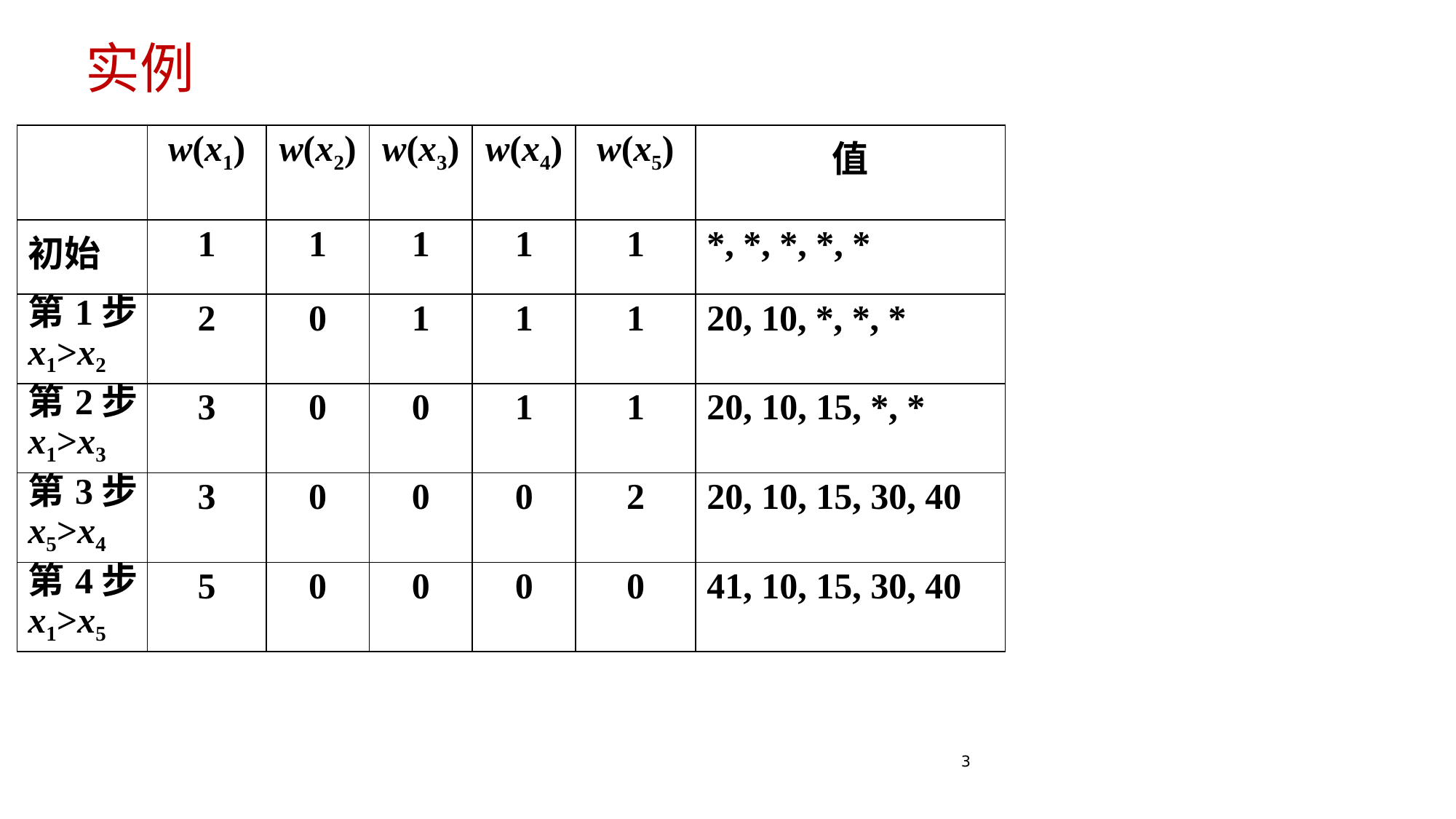

实例
|  | w(x1) | w(x2) | w(x3) | w(x4) | w(x5) | 值 |
| --- | --- | --- | --- | --- | --- | --- |
| 初始 | 1 | 1 | 1 | 1 | 1 | \*, \*, \*, \*, \* |
| 第1步 x1>x2 | 2 | 0 | 1 | 1 | 1 | 20, 10, \*, \*, \* |
| 第2步 x1>x3 | 3 | 0 | 0 | 1 | 1 | 20, 10, 15, \*, \* |
| 第3步 x5>x4 | 3 | 0 | 0 | 0 | 2 | 20, 10, 15, 30, 40 |
| 第4步 x1>x5 | 5 | 0 | 0 | 0 | 0 | 41, 10, 15, 30, 40 |
3